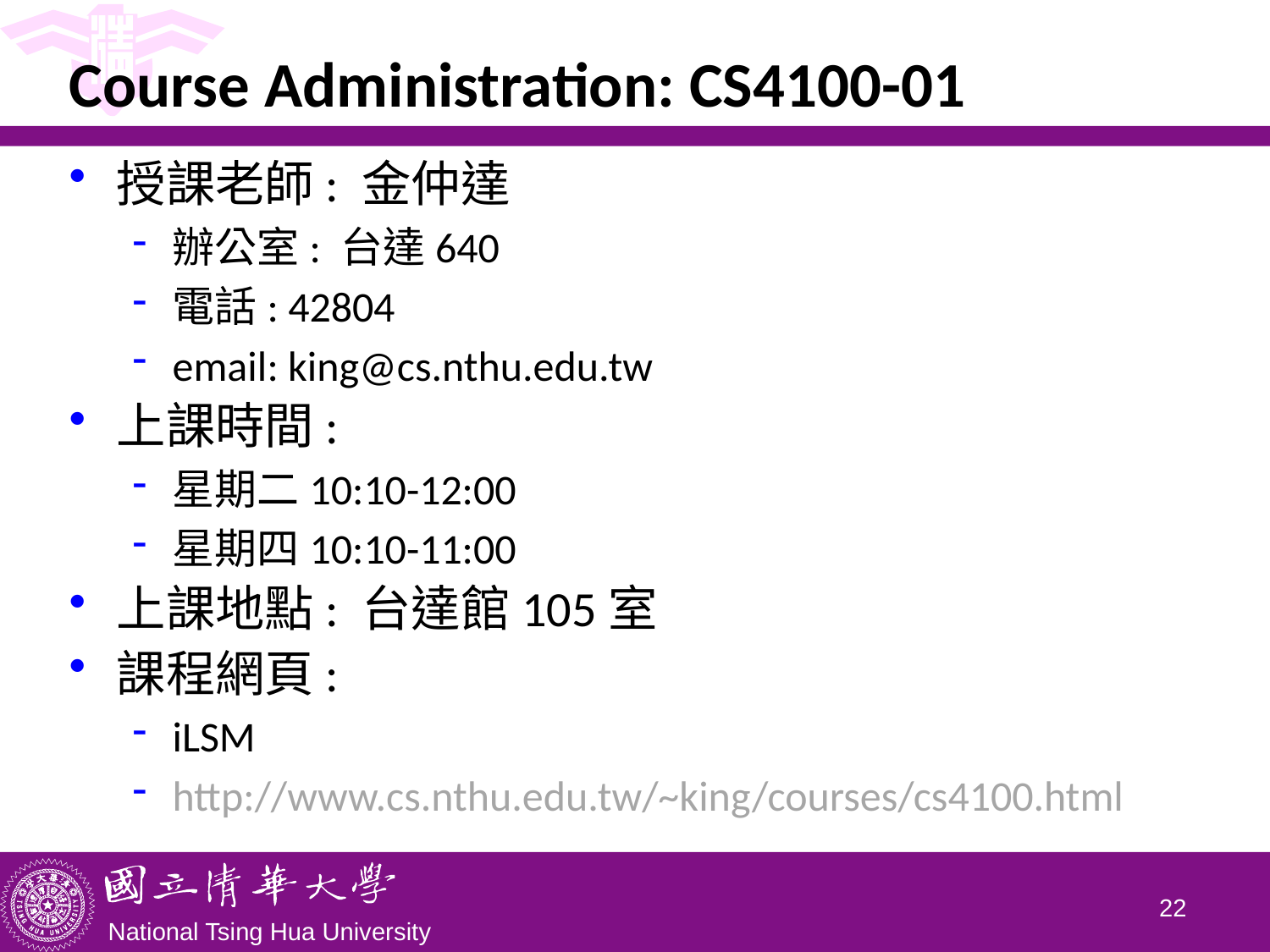

# Course Administration: CS4100-01
授課老師: 金仲達
辦公室: 台達640
電話: 42804
email: king@cs.nthu.edu.tw
上課時間:
星期二10:10-12:00
星期四10:10-11:00
上課地點: 台達館105室
課程網頁:
iLSM
http://www.cs.nthu.edu.tw/~king/courses/cs4100.html
22